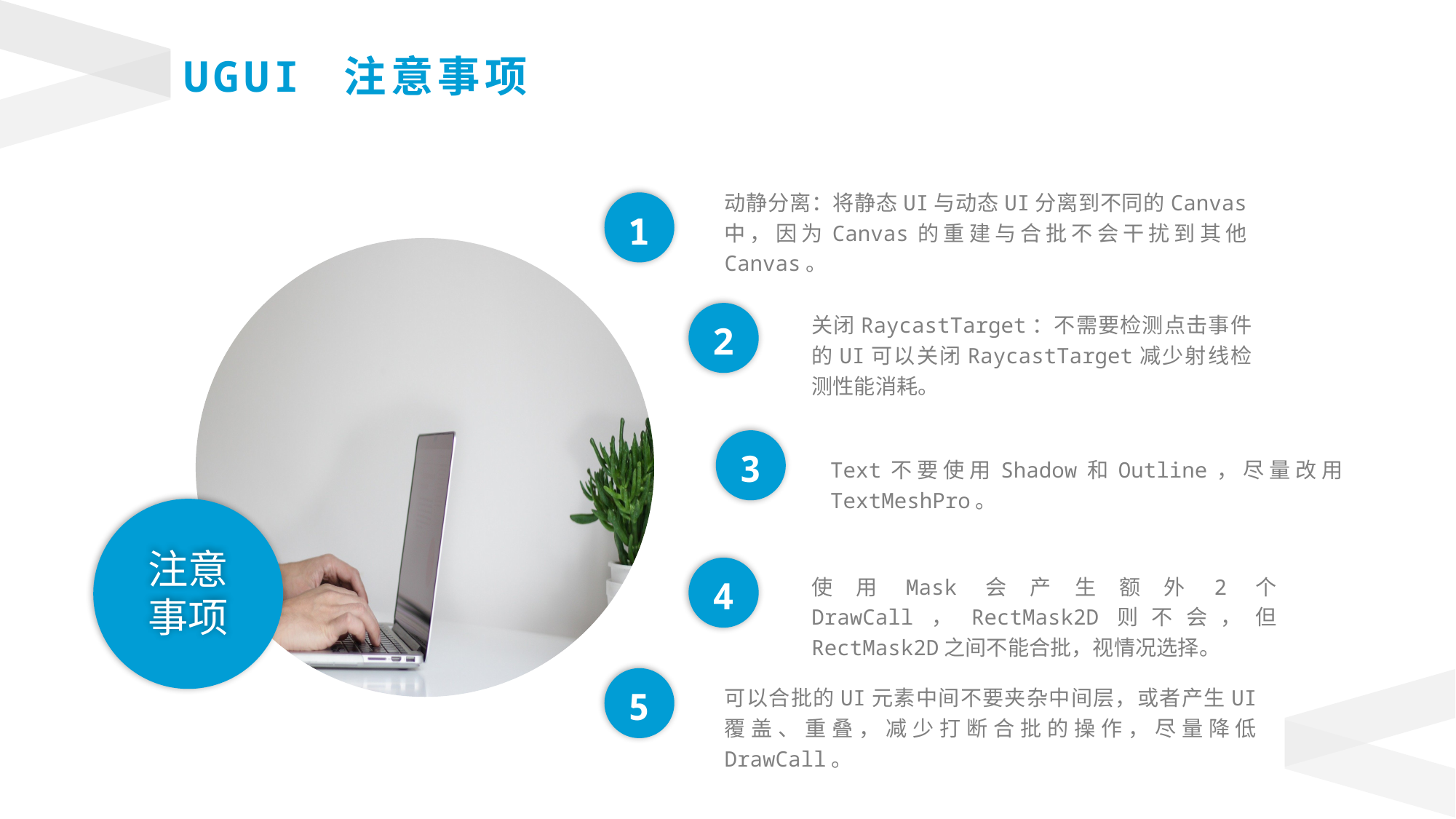

UGUI 注意事项

动静分离：将静态UI与动态UI分离到不同的Canvas中，因为Canvas的重建与合批不会干扰到其他Canvas。
1

关闭RaycastTarget：不需要检测点击事件的UI可以关闭RaycastTarget减少射线检测性能消耗。
2
3
Text不要使用Shadow和Outline，尽量改用TextMeshPro。

注意事项
4
使用Mask会产生额外2个DrawCall，RectMask2D则不会，但RectMask2D之间不能合批，视情况选择。
5
可以合批的UI元素中间不要夹杂中间层，或者产生UI覆盖、重叠，减少打断合批的操作，尽量降低DrawCall。